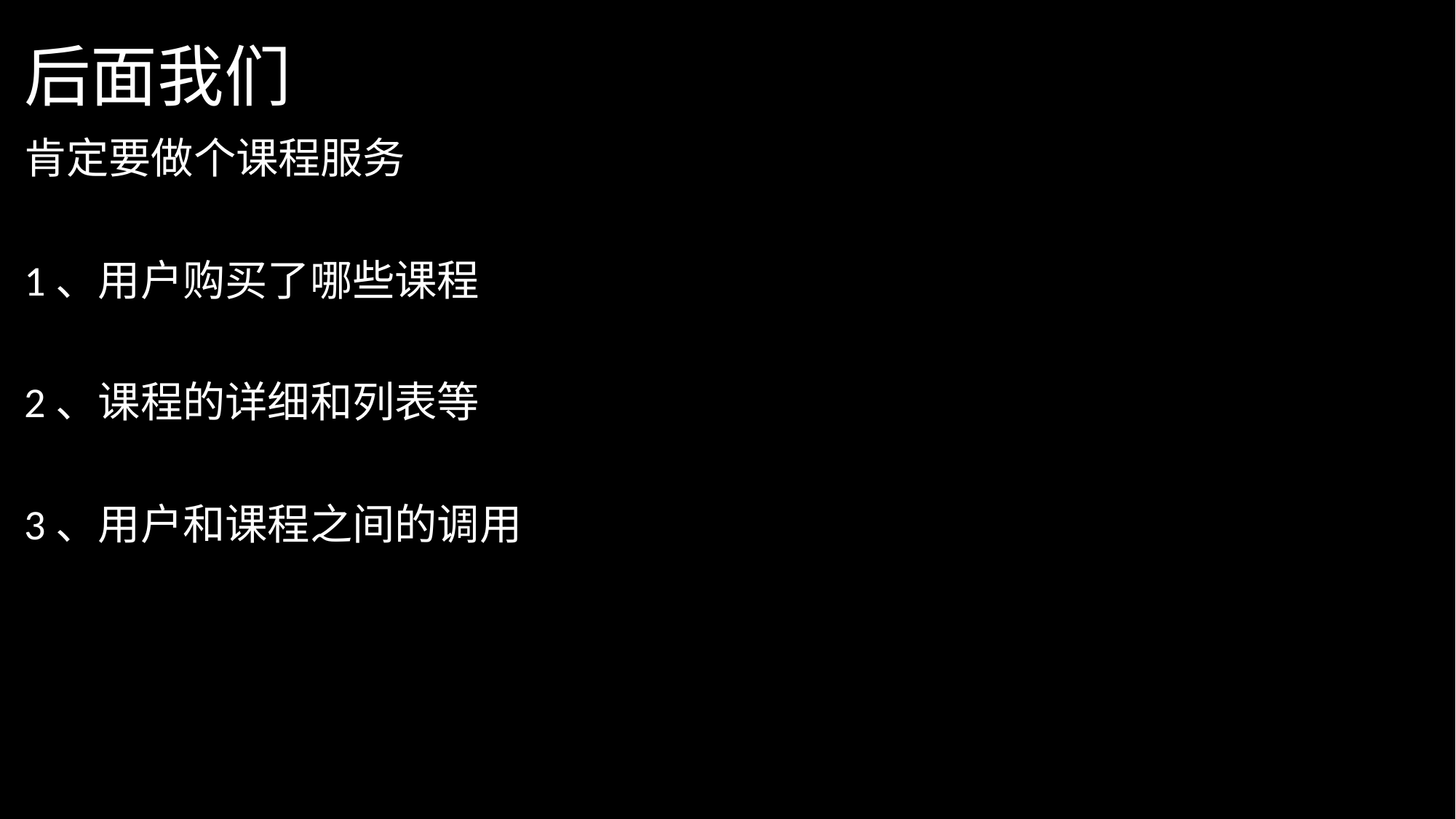

# 后面我们
肯定要做个课程服务

1、用户购买了哪些课程

2、课程的详细和列表等

3、用户和课程之间的调用